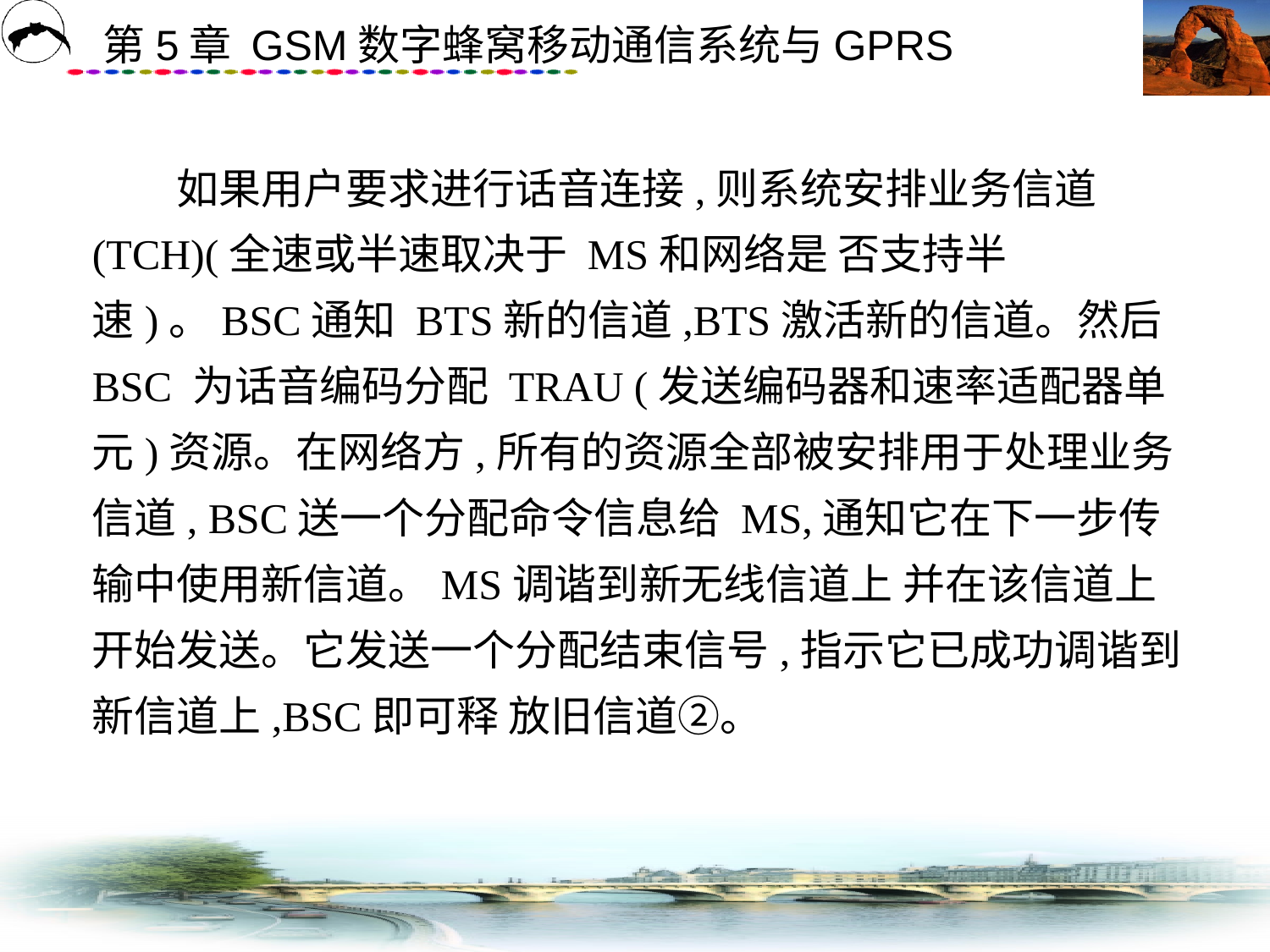

# 如果用户要求进行话音连接,则系统安排业务信道(TCH)(全速或半速取决于 MS和网络是 否支持半速)。BSC通知 BTS新的信道,BTS激活新的信道。然后 BSC 为话音编码分配 TRAU (发送编码器和速率适配器单元)资源。在网络方,所有的资源全部被安排用于处理业务信道, BSC送一个分配命令信息给 MS,通知它在下一步传输中使用新信道。MS调谐到新无线信道上 并在该信道上开始发送。它发送一个分配结束信号,指示它已成功调谐到新信道上,BSC即可释 放旧信道②。